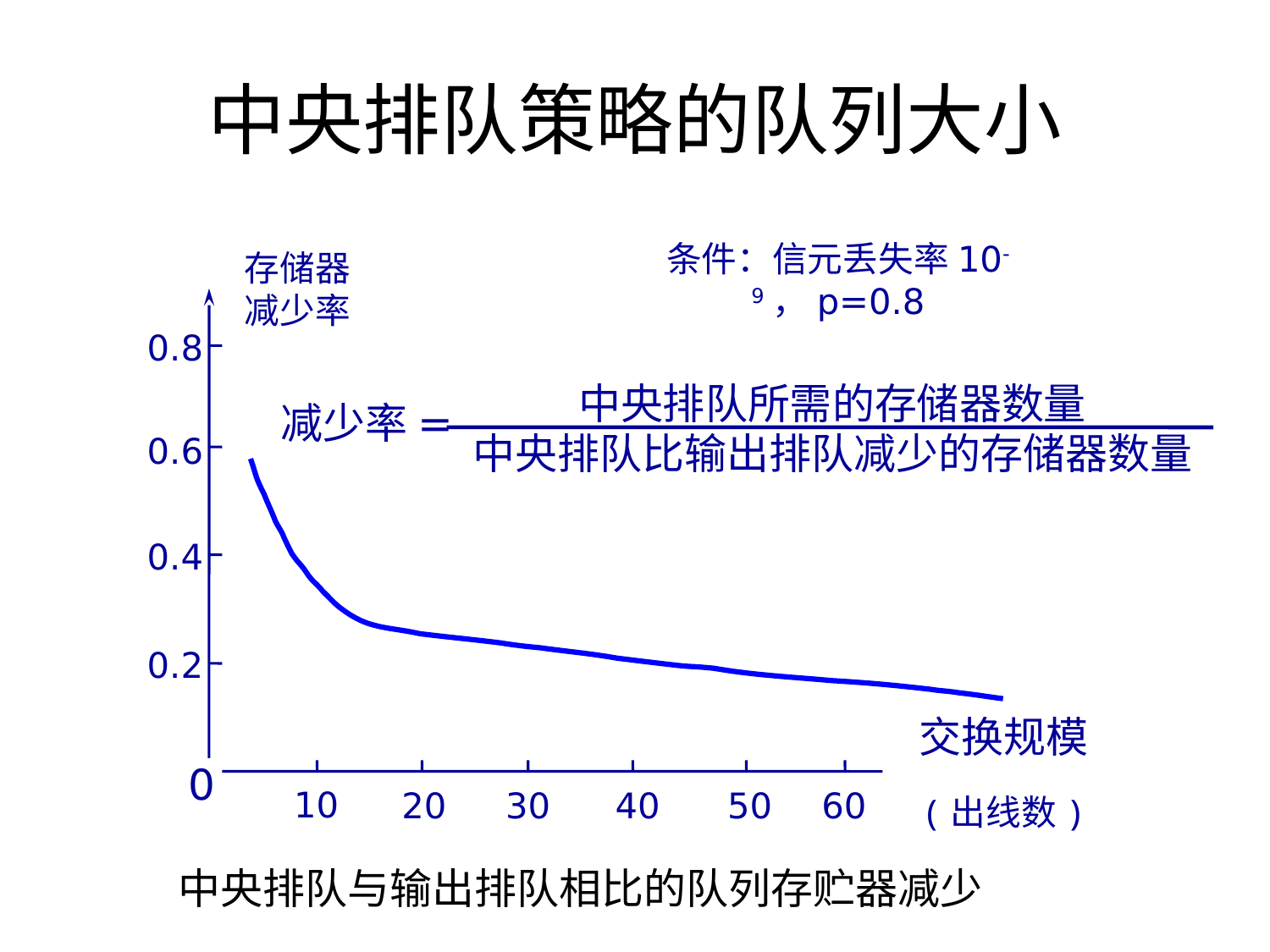

# 中央排队策略的队列大小
存储器
减少率

0.8

0.6

0.4

0.2

交换规模

(出线数)
0

10
20
30
40
50
60
条件：信元丢失率10-9，p=0.8
中央排队所需的存储器数量
中央排队比输出排队减少的存储器数量
减少率=

 中央排队与输出排队相比的队列存贮器减少